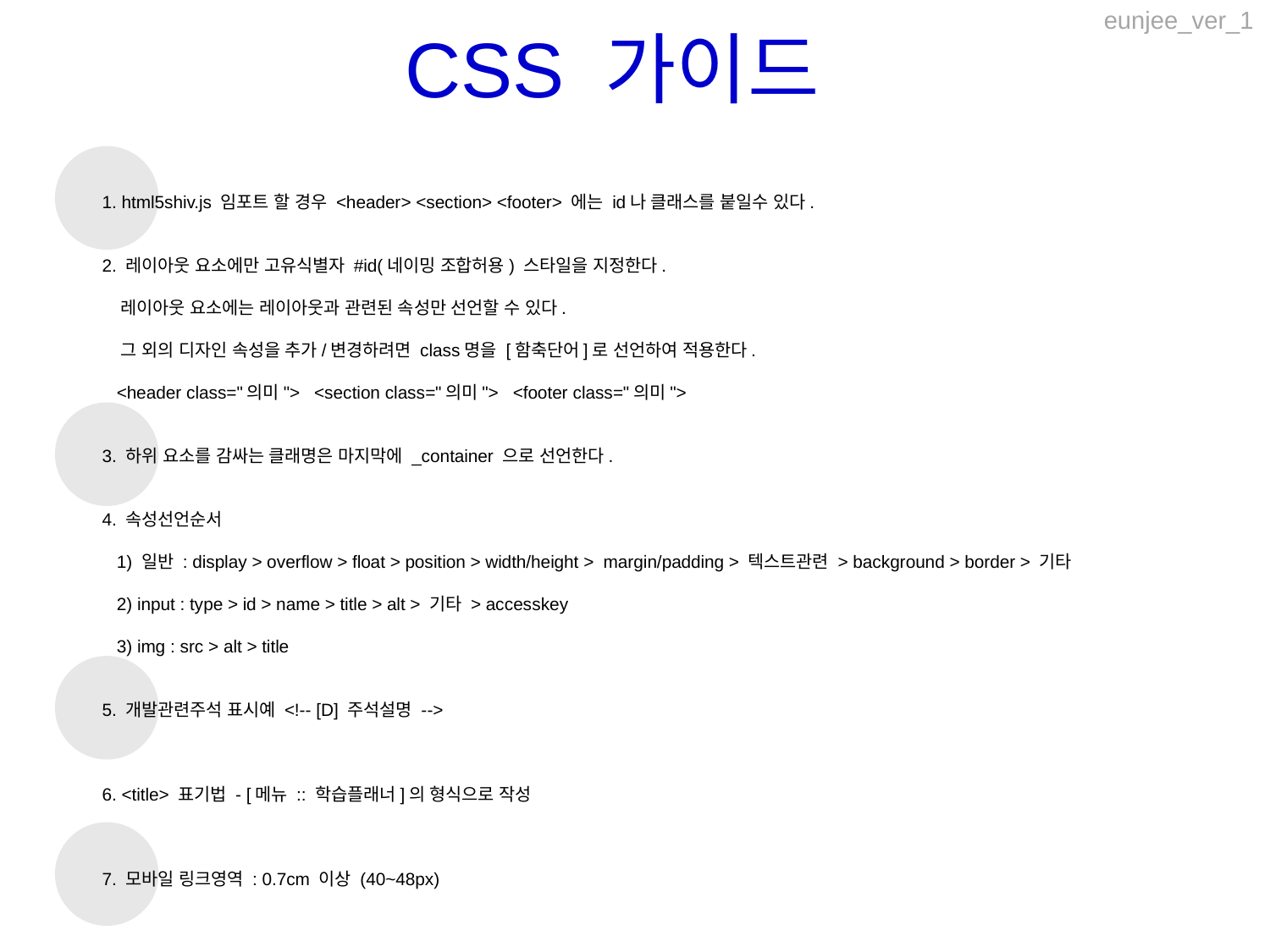

eunjee_ver_1
CSS 가이드

1. html5shiv.js 임포트 할 경우 <header> <section> <footer> 에는 id나 클래스를 붙일수 있다.

2. 레이아웃 요소에만 고유식별자 #id(네이밍 조합허용) 스타일을 지정한다.

   레이아웃 요소에는 레이아웃과 관련된 속성만 선언할 수 있다.

   그 외의 디자인 속성을 추가/변경하려면 class명을 [함축단어]로 선언하여 적용한다.

   <header class="의미">   <section class="의미">   <footer class="의미">

3. 하위 요소를 감싸는 클래명은 마지막에 _container 으로 선언한다.

4. 속성선언순서

   1) 일반 : display > overflow > float > position > width/height >  margin/padding > 텍스트관련 > background > border > 기타

   2) input : type > id > name > title > alt > 기타 > accesskey

   3) img : src > alt > title

5. 개발관련주석 표시예 <!-- [D] 주석설명 -->

6. <title> 표기법 - [메뉴 :: 학습플래너]의 형식으로 작성

7. 모바일 링크영역 : 0.7cm 이상 (40~48px)